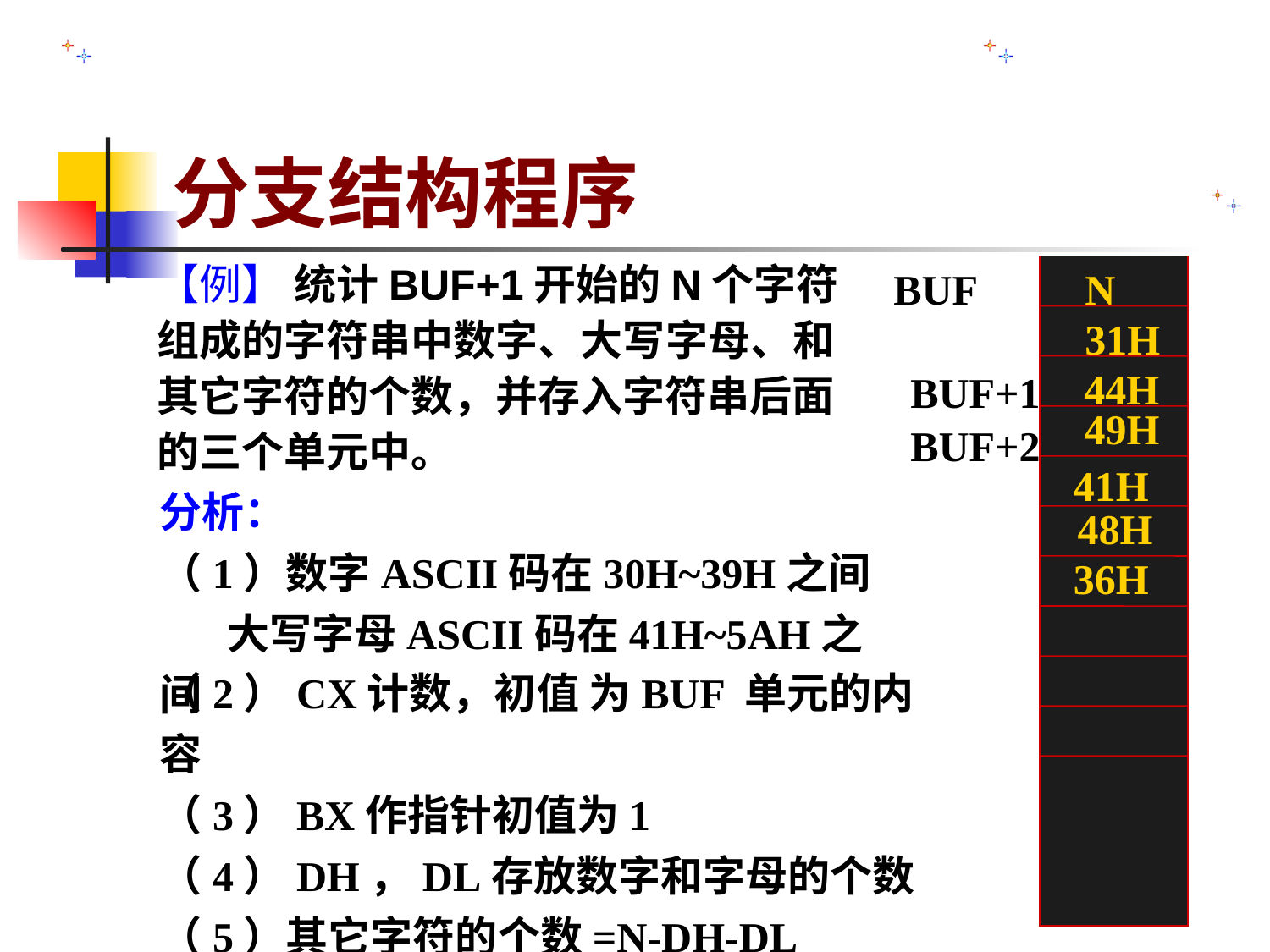

# 分支结构程序
【例】 统计BUF+1开始的N个字符组成的字符串中数字、大写字母、和其它字符的个数，并存入字符串后面的三个单元中。
BUF

 N

 31H

 44H
 49H

41H

 36H

BUF+1
BUF+2
分析：
（1）数字ASCII码在30H~39H之间
      大写字母ASCII码在41H~5AH之间
48H
（2）CX计数，初值 为BUF 单元的内容
（3）BX作指针初值为1
（4）DH，DL存放数字和字母的个数
（5）其它字符的个数=N-DH-DL